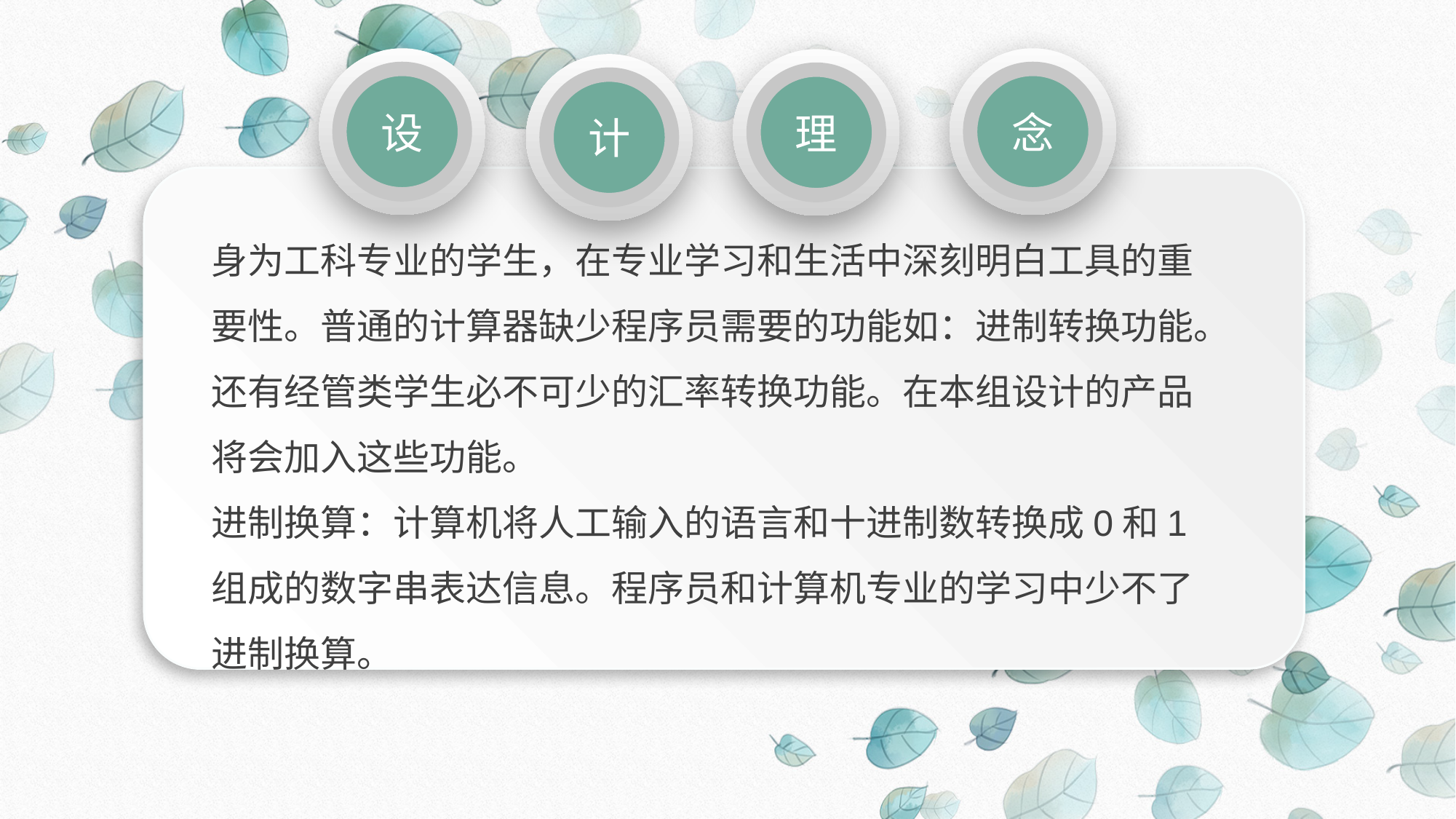

设

念

理

计

身为工科专业的学生，在专业学习和生活中深刻明白工具的重要性。普通的计算器缺少程序员需要的功能如：进制转换功能。还有经管类学生必不可少的汇率转换功能。在本组设计的产品将会加入这些功能。
进制换算：计算机将人工输入的语言和十进制数转换成0和1组成的数字串表达信息。程序员和计算机专业的学习中少不了进制换算。